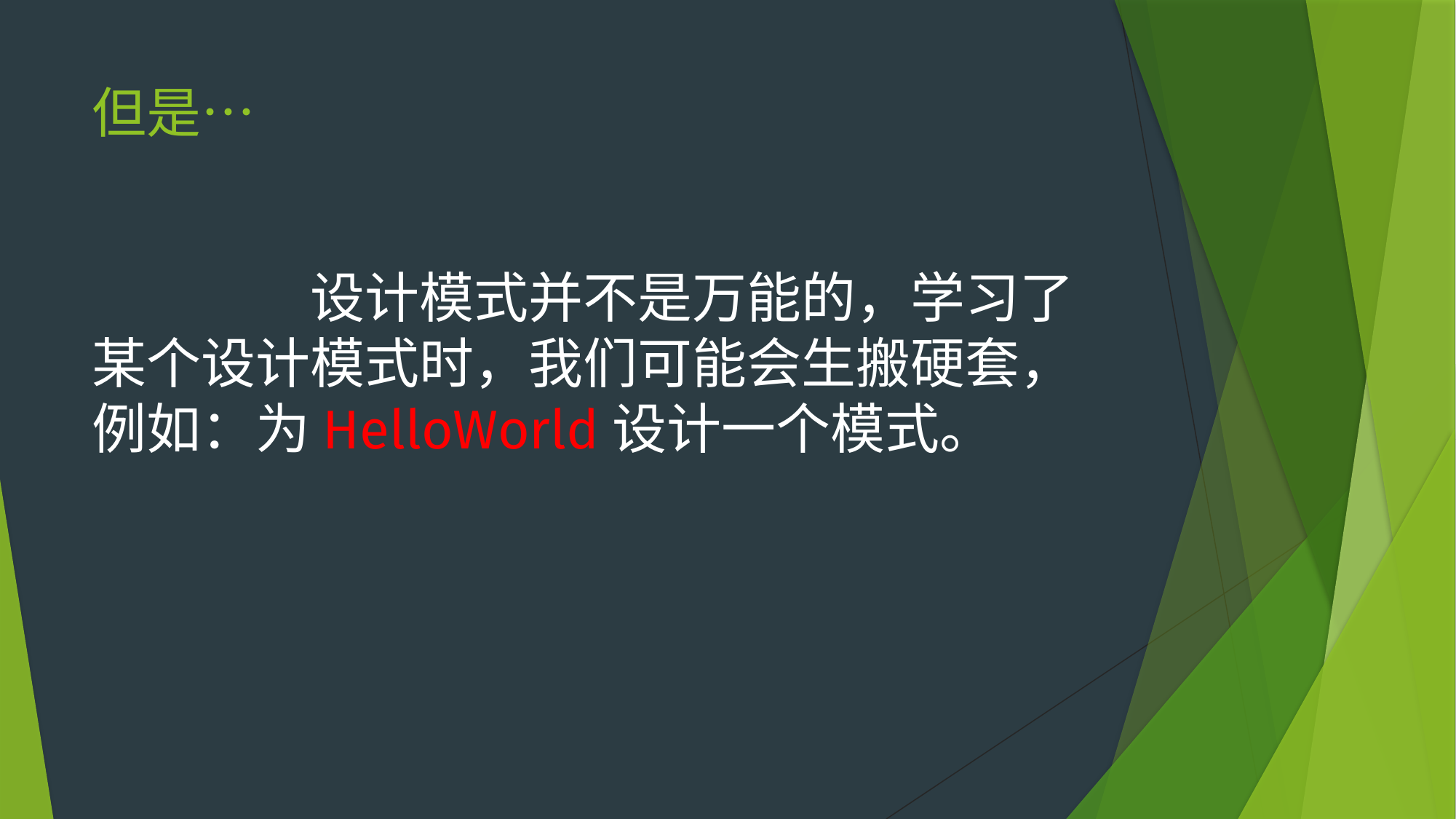

# 但是…
		设计模式并不是万能的，学习了某个设计模式时，我们可能会生搬硬套，例如：为HelloWorld设计一个模式。